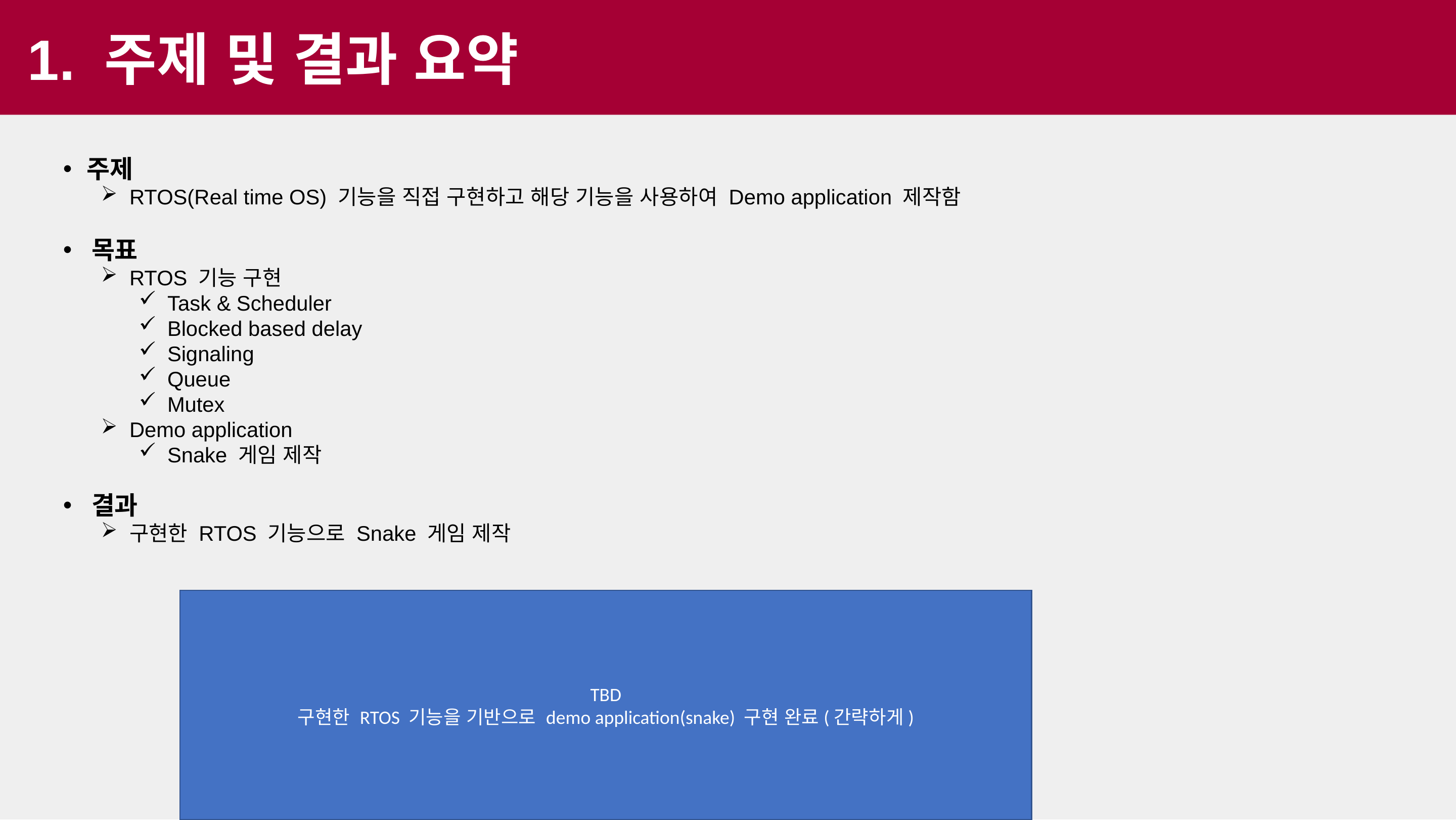

1. 주제 및 결과 요약
주제
RTOS(Real time OS) 기능을 직접 구현하고 해당 기능을 사용하여 Demo application 제작함

목표
RTOS 기능 구현
Task & Scheduler
Blocked based delay
Signaling
Queue
Mutex
Demo application
Snake 게임 제작

결과
구현한 RTOS 기능으로 Snake 게임 제작

TBD
구현한 RTOS 기능을 기반으로 demo application(snake) 구현 완료(간략하게)
간략하게 1 페이지에 프로젝트의 주제(RTOS 구현), 목표(PJT 일정에 있는거 직접 구현하기), 결과(Snake를 통해 확인함)를 요약